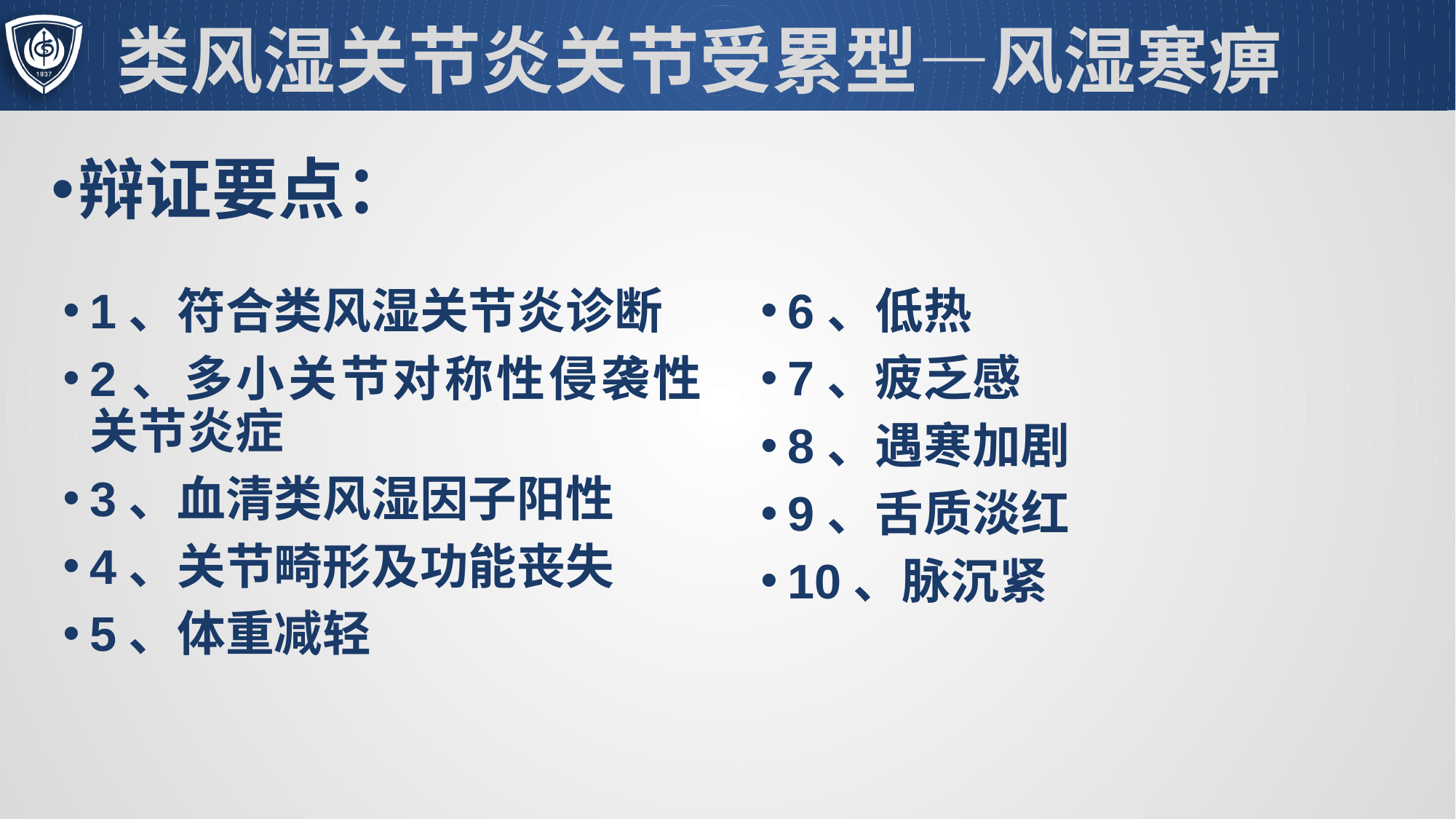

# 类风湿关节炎关节受累型—风湿寒痹
辩证要点：

6、低热
7、疲乏感
8、遇寒加剧
9、舌质淡红
10、脉沉紧
1、符合类风湿关节炎诊断
2、多小关节对称性侵袭性关节炎症
3、血清类风湿因子阳性
4、关节畸形及功能丧失
5、体重减轻